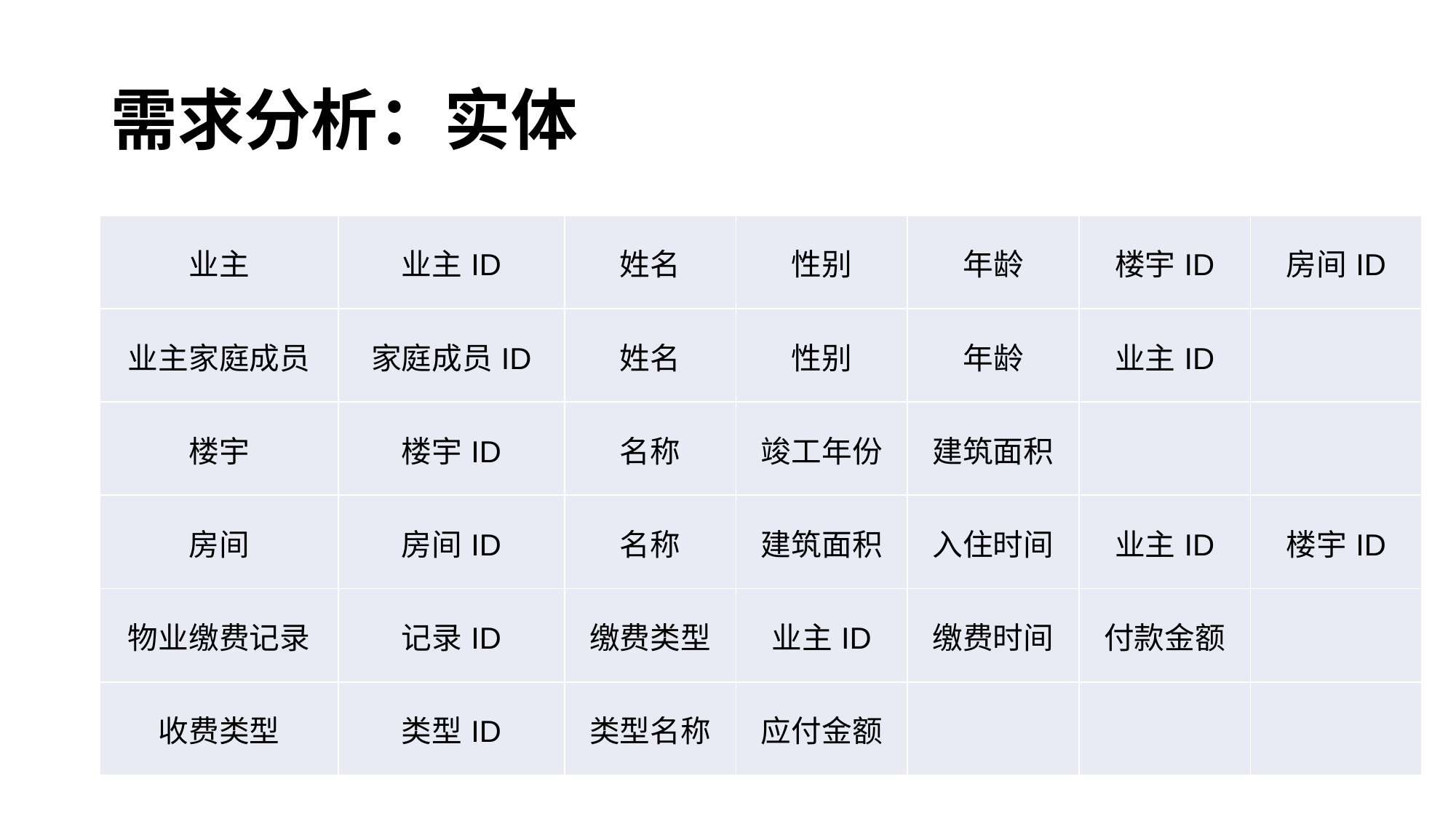

# 需求分析：实体
| 业主 | 业主ID | 姓名 | 性别 | 年龄 | 楼宇ID | 房间ID |
| --- | --- | --- | --- | --- | --- | --- |
| 业主家庭成员 | 家庭成员ID | 姓名 | 性别 | 年龄 | 业主ID |  |
| 楼宇 | 楼宇ID | 名称 | 竣工年份 | 建筑面积 |  |  |
| 房间 | 房间ID | 名称 | 建筑面积 | 入住时间 | 业主ID | 楼宇ID |
| 物业缴费记录 | 记录ID | 缴费类型 | 业主ID | 缴费时间 | 付款金额 |  |
| 收费类型 | 类型ID | 类型名称 | 应付金额 |  |  |  |